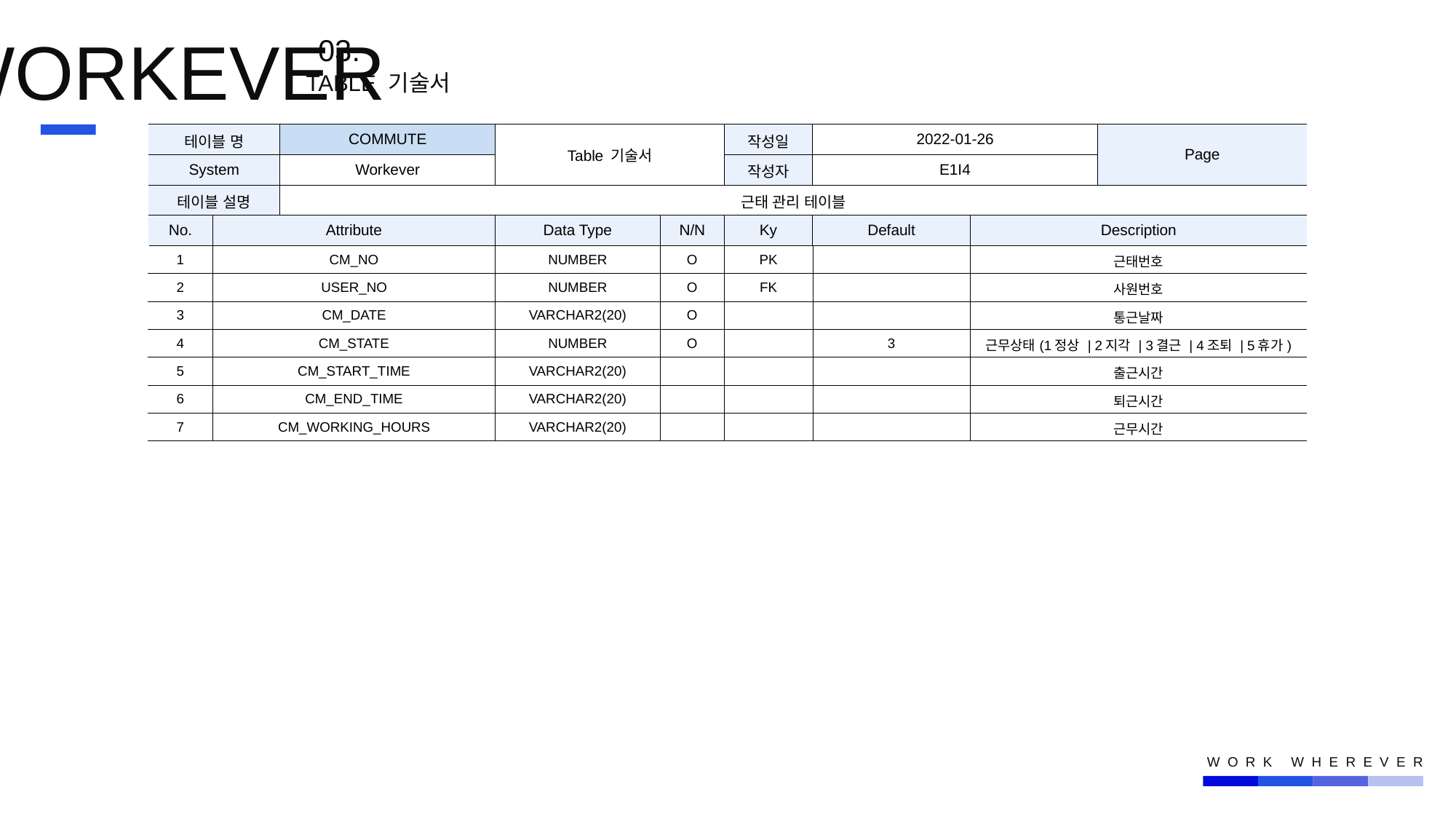

WORKEVER
03.
TABLE 기술서
| 테이블 명 |  | COMMUTE | Table 기술서 |  | 작성일 | 2022-01-26 |  | Page |
| --- | --- | --- | --- | --- | --- | --- | --- | --- |
| System |  | Workever |  |  | 작성자 | E1I4 |  |  |
| 테이블 설명 |  | 근태 관리 테이블 |  |  |  |  |  |  |
| No. | Attribute | Atribute | Data Type | N/N | Ky | Default | Description | Description |
| 1 | CM\_NO | 정의1 | NUMBER | O | PK |  | 근태번호 | OOO |
| 2 | USER\_NO | 정의1 | NUMBER | O | FK |  | 사원번호 | OOO |
| 3 | CM\_DATE |  | VARCHAR2(20) | O |  |  | 통근날짜 |  |
| 4 | CM\_STATE |  | NUMBER | O |  | 3 | 근무상태(1정상 | 2지각 | 3결근 | 4조퇴 | 5휴가) |  |
| 5 | CM\_START\_TIME |  | VARCHAR2(20) |  |  |  | 출근시간 |  |
| 6 | CM\_END\_TIME |  | VARCHAR2(20) |  |  |  | 퇴근시간 |  |
| 7 | CM\_WORKING\_HOURS |  | VARCHAR2(20) |  |  |  | 근무시간 |  |

WORK WHEREVER